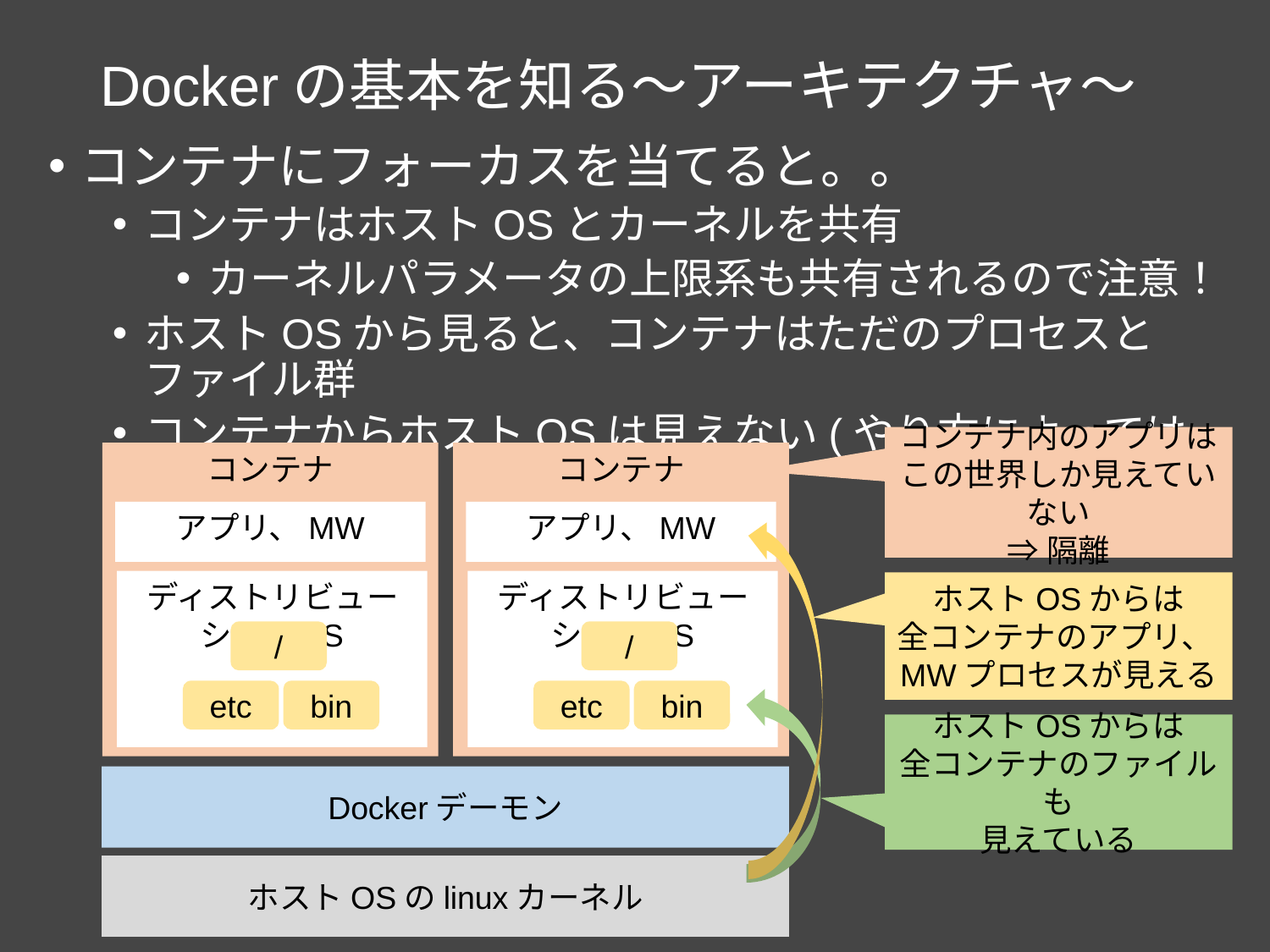

# Dockerの基本を知る～アーキテクチャ～
コンテナにフォーカスを当てると。。
コンテナはホストOSとカーネルを共有
カーネルパラメータの上限系も共有されるので注意！
ホストOSから見ると、コンテナはただのプロセスとファイル群
コンテナからホストOSは見えない(やり方によっては一部見える)
コンテナ内のアプリは
この世界しか見えていない
⇒隔離
コンテナ
コンテナ
アプリ、MW
アプリ、MW

ディストリビューションFS
ディストリビューションFS
ホストOSからは
全コンテナのアプリ、MWプロセスが見える
/
/
etc
bin
etc
bin

ホストOSからは
全コンテナのファイルも
見えている
Dockerデーモン
ホストOSのlinuxカーネル